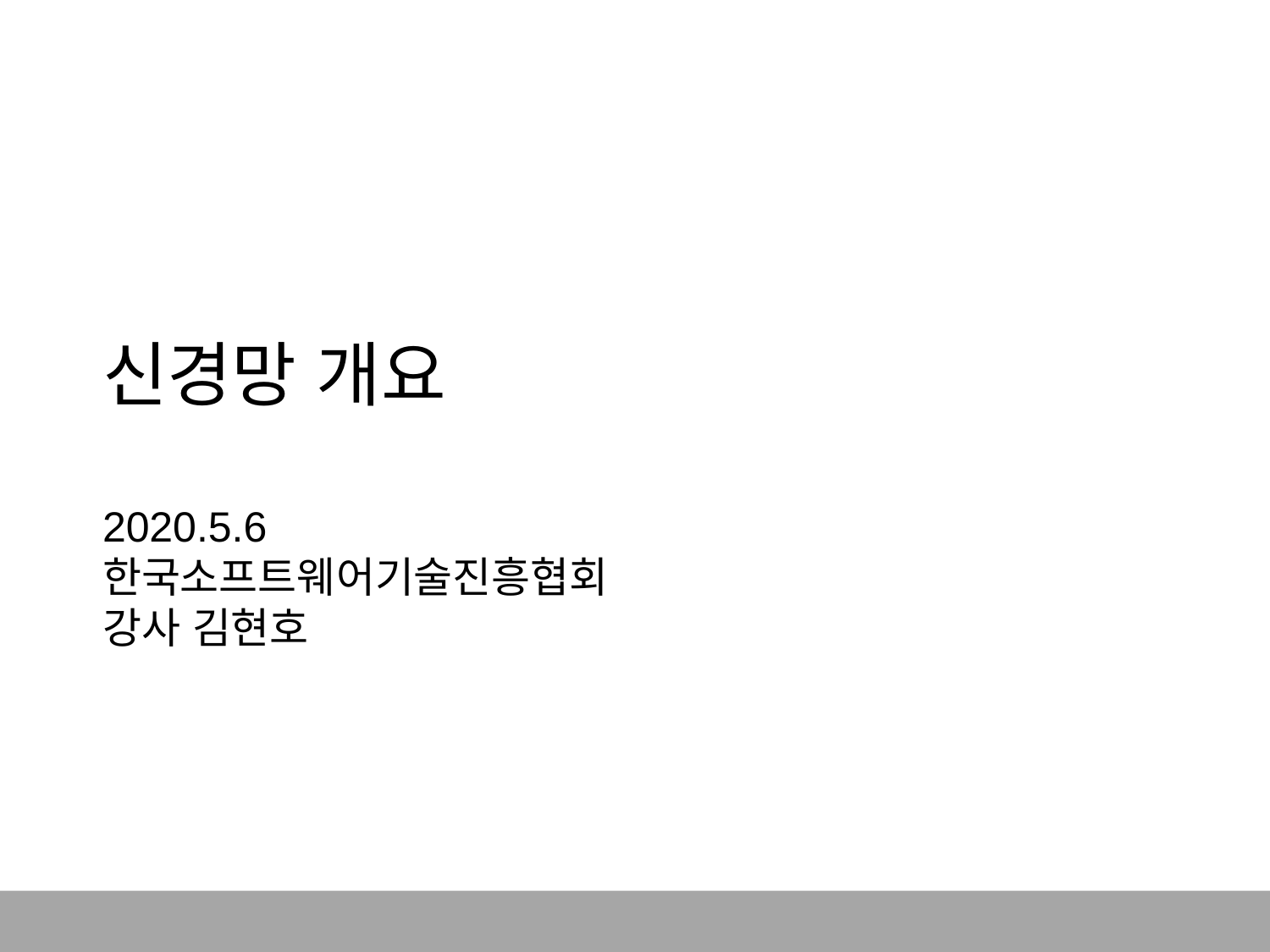

# 신경망 개요 2020.5.6 한국소프트웨어기술진흥협회 강사 김현호